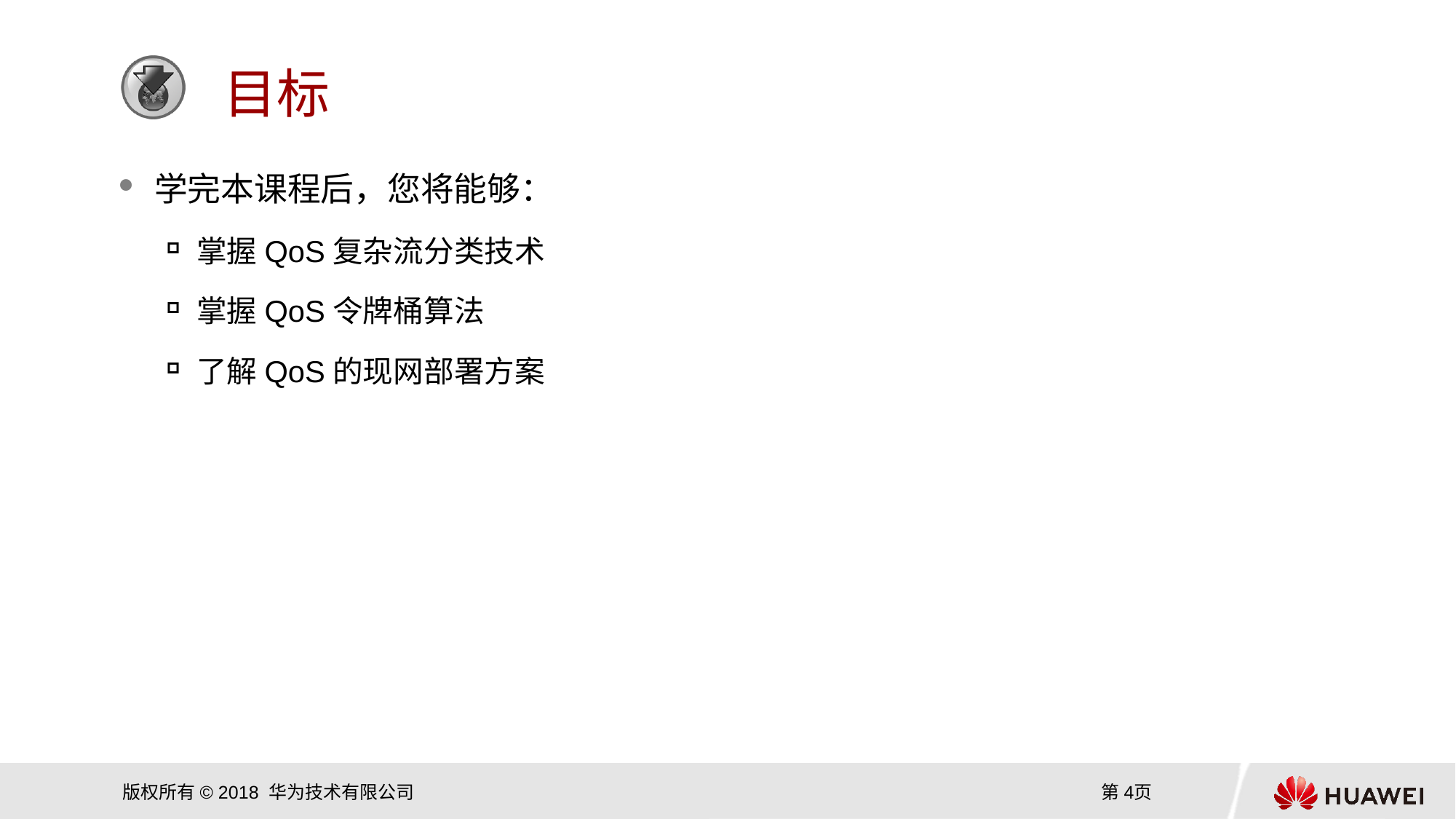

学完本课程后，您将能够：
掌握QoS复杂流分类技术
掌握QoS令牌桶算法
了解QoS的现网部署方案